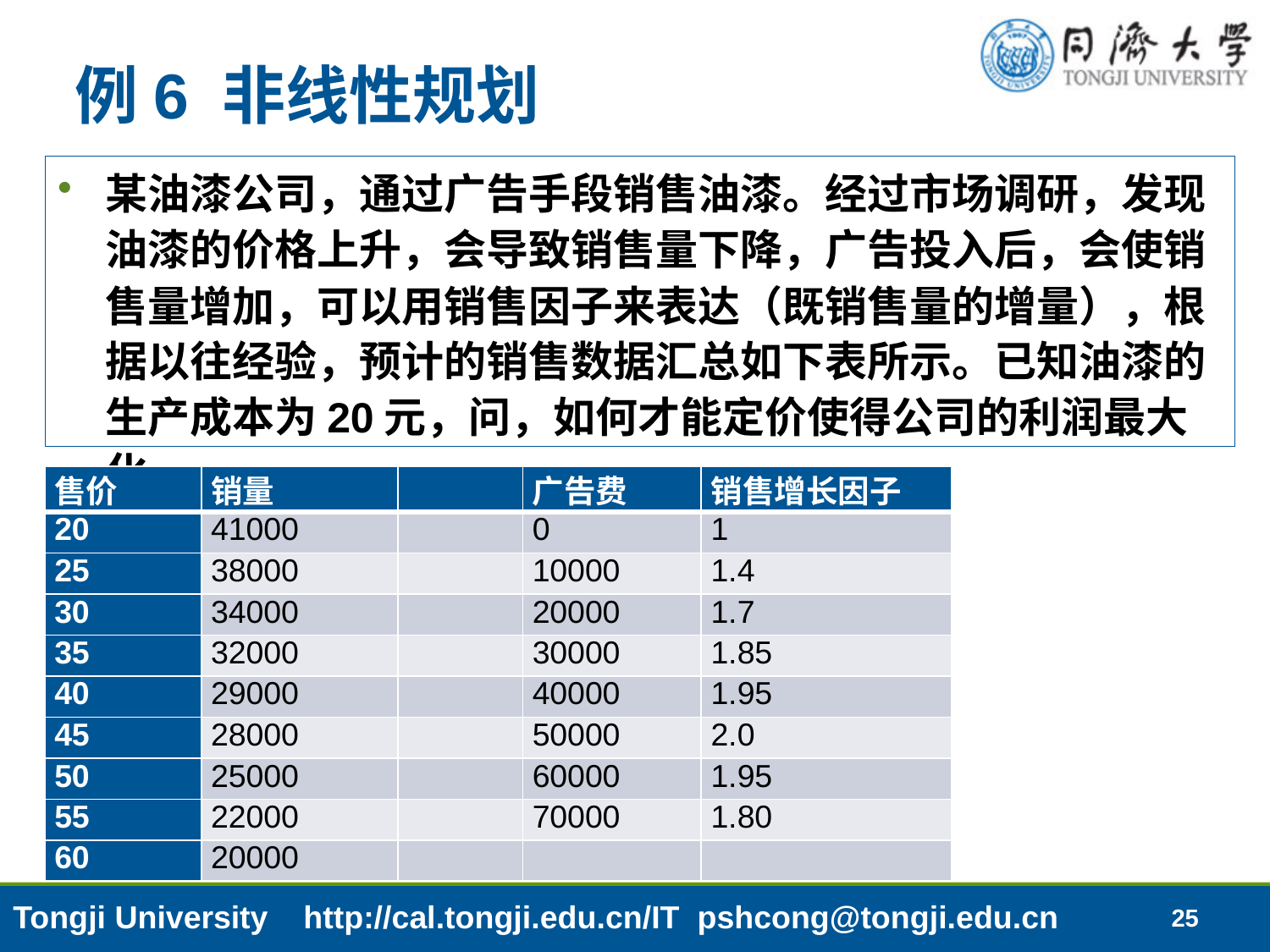

# 例6 非线性规划
某油漆公司，通过广告手段销售油漆。经过市场调研，发现油漆的价格上升，会导致销售量下降，广告投入后，会使销售量增加，可以用销售因子来表达（既销售量的增量），根据以往经验，预计的销售数据汇总如下表所示。已知油漆的生产成本为20元，问，如何才能定价使得公司的利润最大化
| 售价 | 销量 |  | 广告费 | 销售增长因子 |
| --- | --- | --- | --- | --- |
| 20 | 41000 |  | 0 | 1 |
| 25 | 38000 |  | 10000 | 1.4 |
| 30 | 34000 |  | 20000 | 1.7 |
| 35 | 32000 |  | 30000 | 1.85 |
| 40 | 29000 |  | 40000 | 1.95 |
| 45 | 28000 |  | 50000 | 2.0 |
| 50 | 25000 |  | 60000 | 1.95 |
| 55 | 22000 |  | 70000 | 1.80 |
| 60 | 20000 |  |  |  |